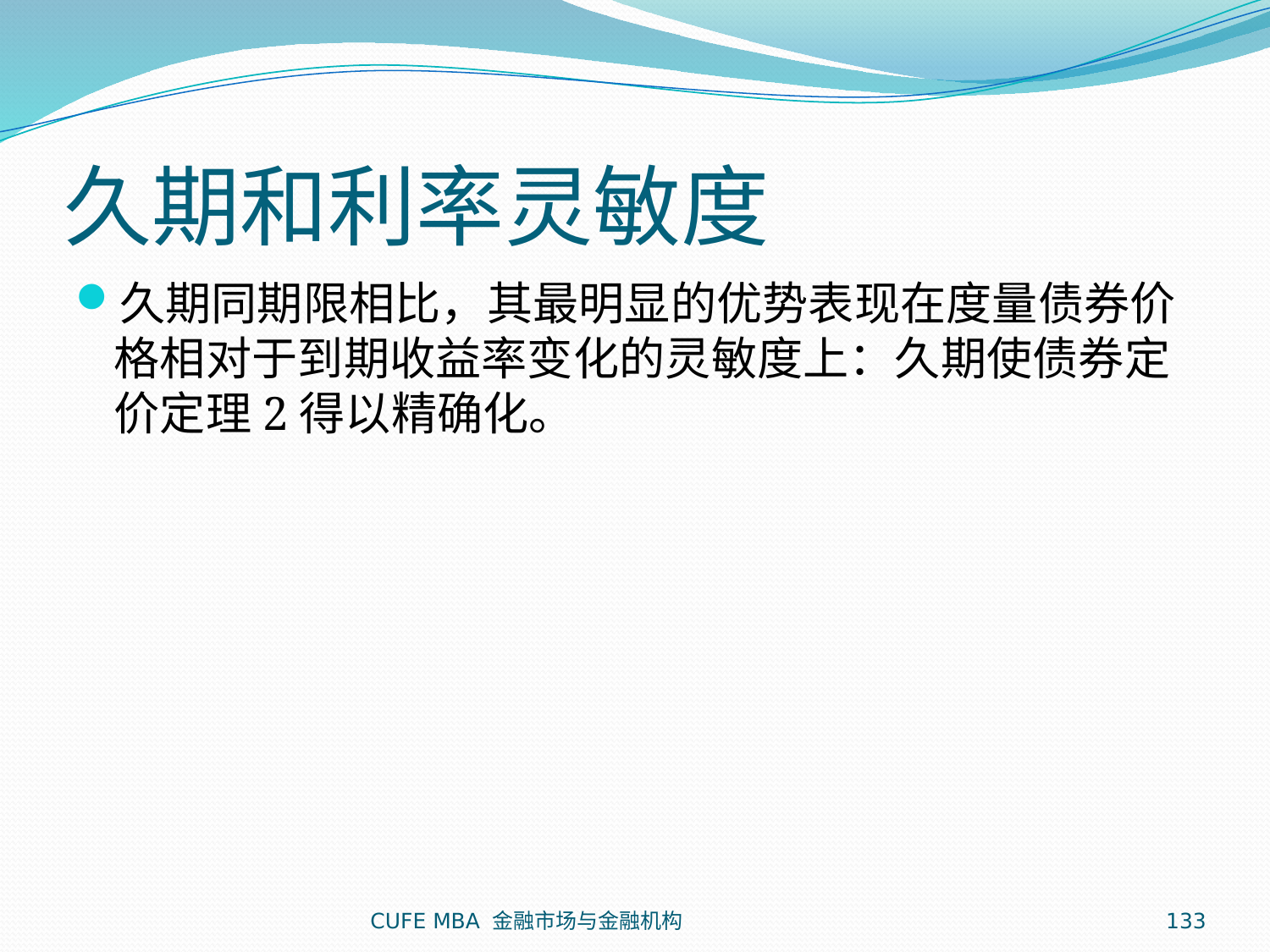

# 久期和利率灵敏度
久期同期限相比，其最明显的优势表现在度量债券价格相对于到期收益率变化的灵敏度上：久期使债券定价定理2得以精确化。
CUFE MBA 金融市场与金融机构
133